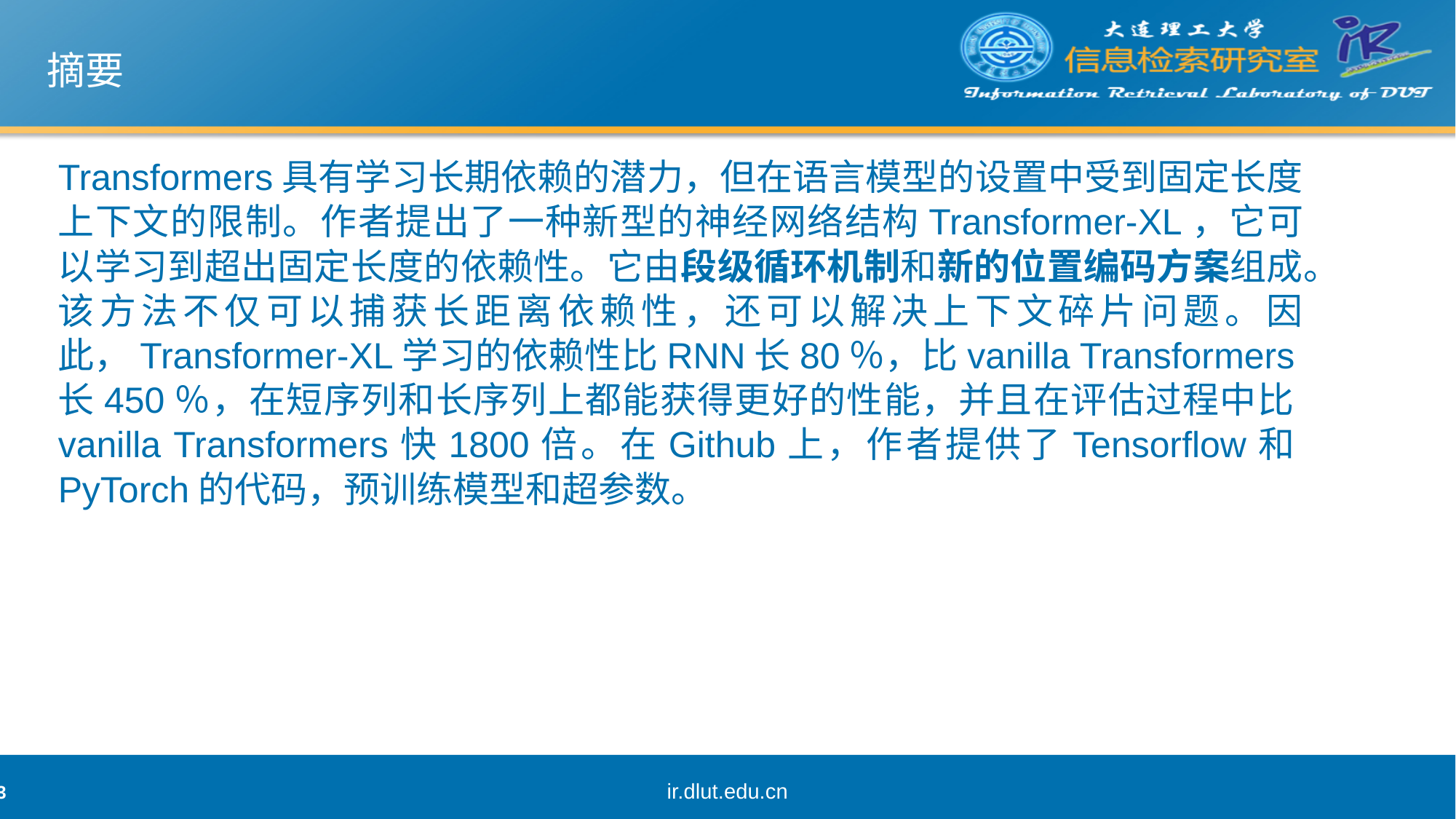

# 摘要
Transformers具有学习长期依赖的潜力，但在语言模型的设置中受到固定长度上下文的限制。作者提出了一种新型的神经网络结构Transformer-XL，它可以学习到超出固定长度的依赖性。它由段级循环机制和新的位置编码方案组成。该方法不仅可以捕获长距离依赖性，还可以解决上下文碎片问题。因此，Transformer-XL学习的依赖性比RNN长80％，比vanilla Transformers长450％，在短序列和长序列上都能获得更好的性能，并且在评估过程中比vanilla Transformers快1800倍。在Github上，作者提供了Tensorflow和PyTorch的代码，预训练模型和超参数。

3